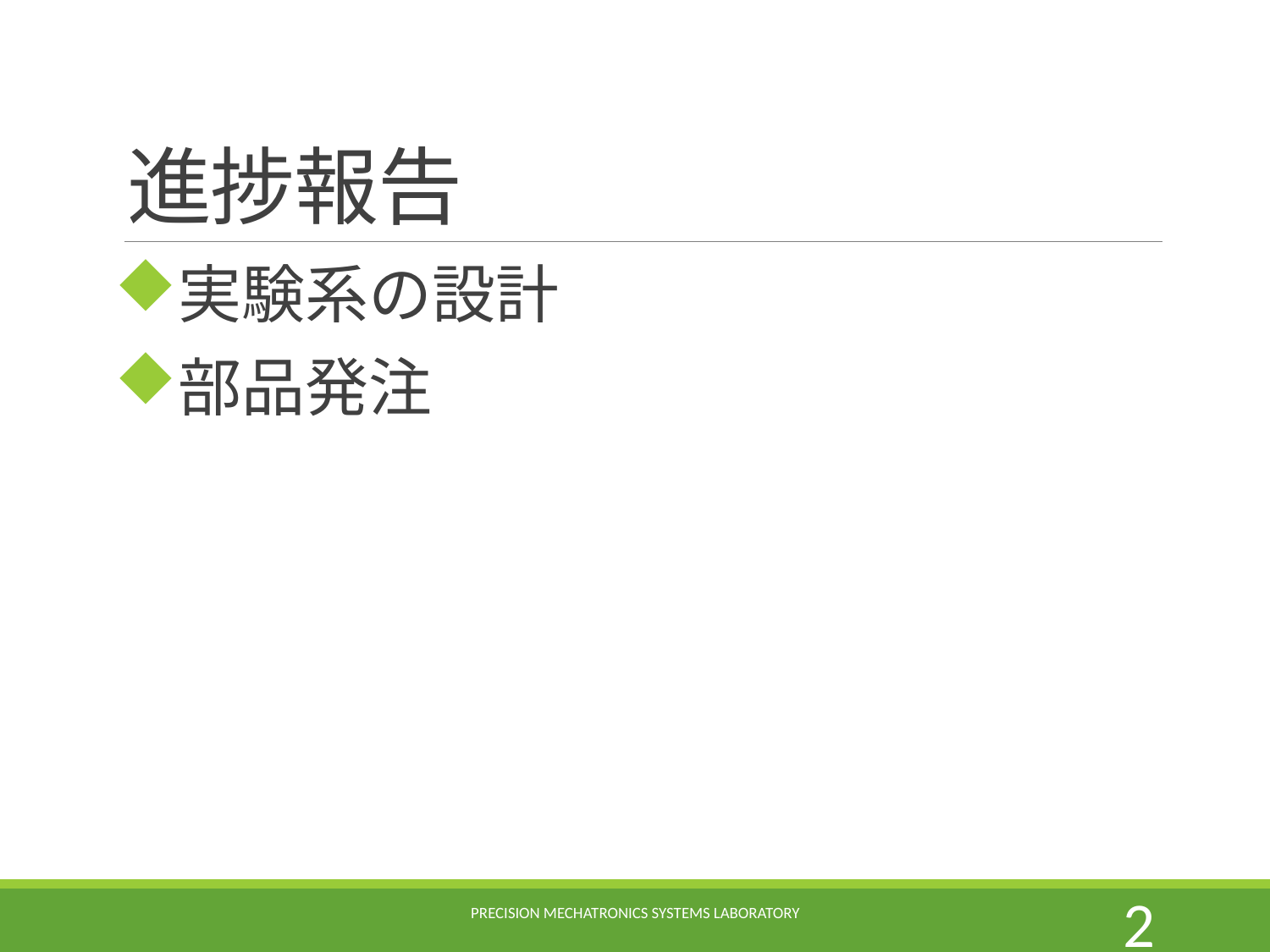

# 進捗報告
実験系の設計
部品発注
Precision Mechatronics Systems Laboratory

2